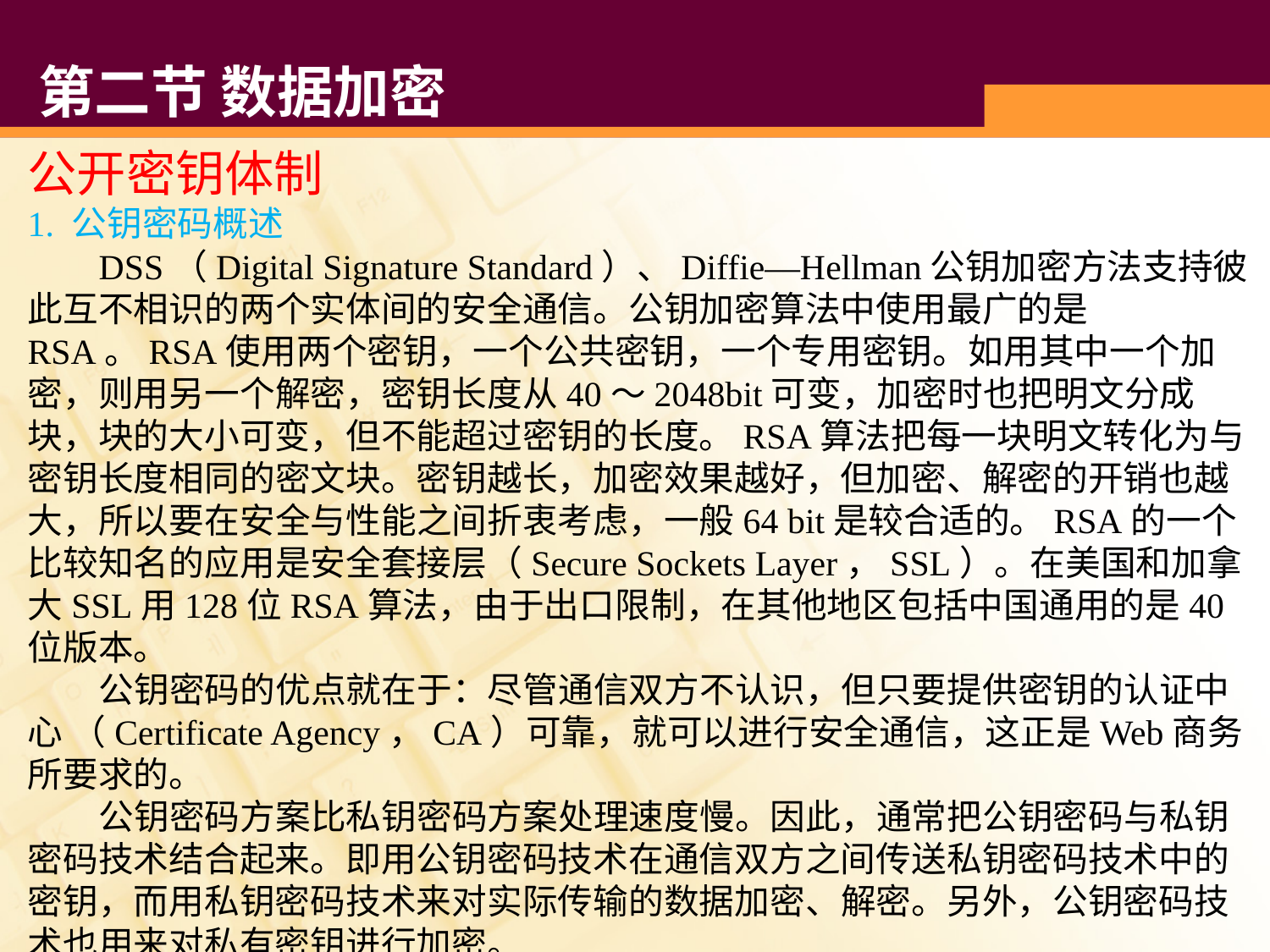

# 第二节 数据加密
公开密钥体制
1. 公钥密码概述
        DSS（Digital Signature Standard）、Diffie—Hellman公钥加密方法支持彼此互不相识的两个实体间的安全通信。公钥加密算法中使用最广的是RSA。RSA使用两个密钥，一个公共密钥，一个专用密钥。如用其中一个加密，则用另一个解密，密钥长度从40～2048bit可变，加密时也把明文分成块，块的大小可变，但不能超过密钥的长度。RSA算法把每一块明文转化为与密钥长度相同的密文块。密钥越长，加密效果越好，但加密、解密的开销也越大，所以要在安全与性能之间折衷考虑，一般64 bit是较合适的。RSA的一个比较知名的应用是安全套接层（Secure Sockets Layer，SSL）。在美国和加拿大SSL用128位RSA算法，由于出口限制，在其他地区包括中国通用的是40位版本。
        公钥密码的优点就在于：尽管通信双方不认识，但只要提供密钥的认证中心 （Certificate Agency，CA）可靠，就可以进行安全通信，这正是Web商务所要求的。
        公钥密码方案比私钥密码方案处理速度慢。因此，通常把公钥密码与私钥密码技术结合起来。即用公钥密码技术在通信双方之间传送私钥密码技术中的密钥，而用私钥密码技术来对实际传输的数据加密、解密。另外，公钥密码技术也用来对私有密钥进行加密。